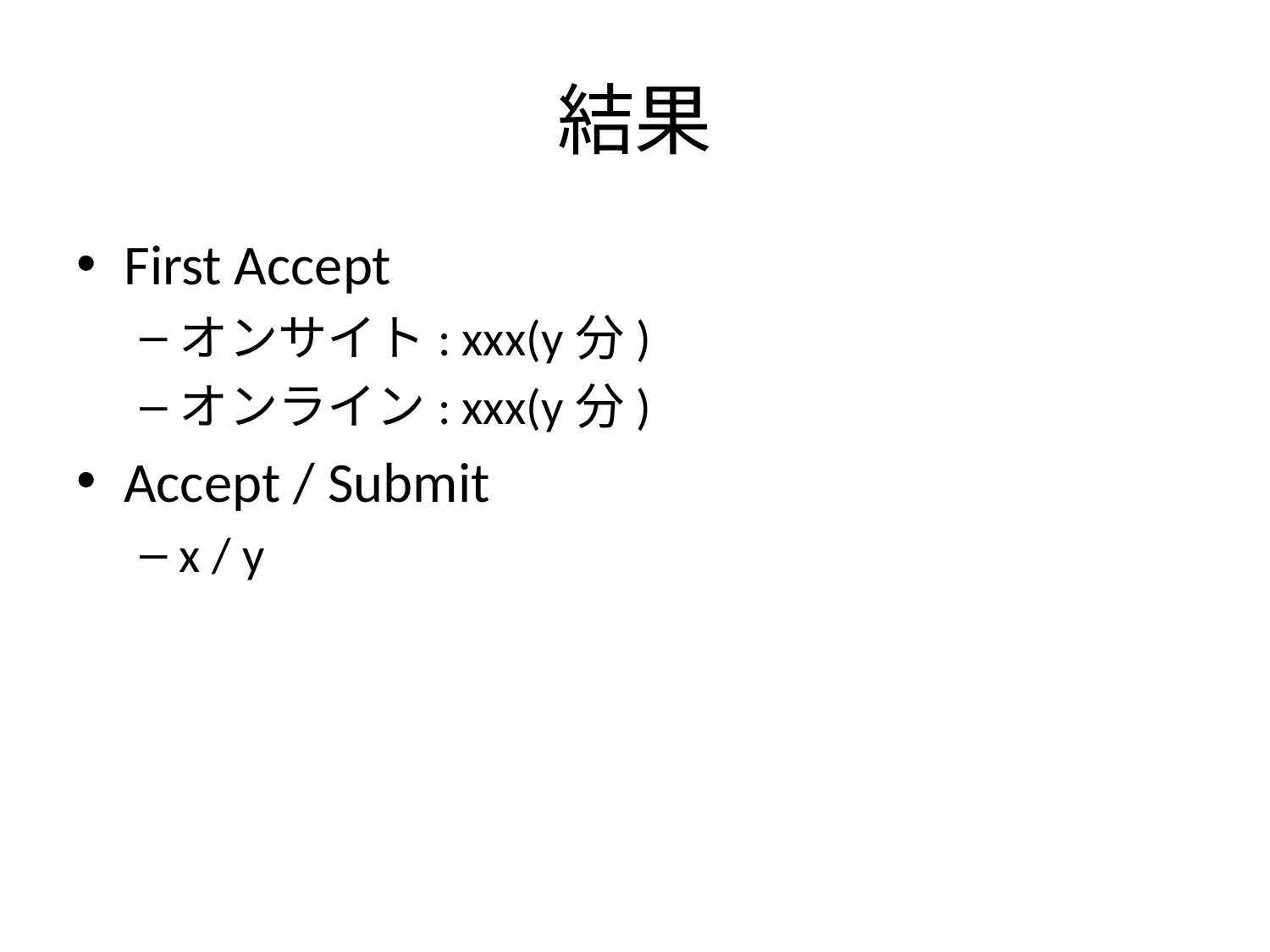

# 結果
First Accept
オンサイト: xxx(y分)
オンライン: xxx(y分)
Accept / Submit
x / y